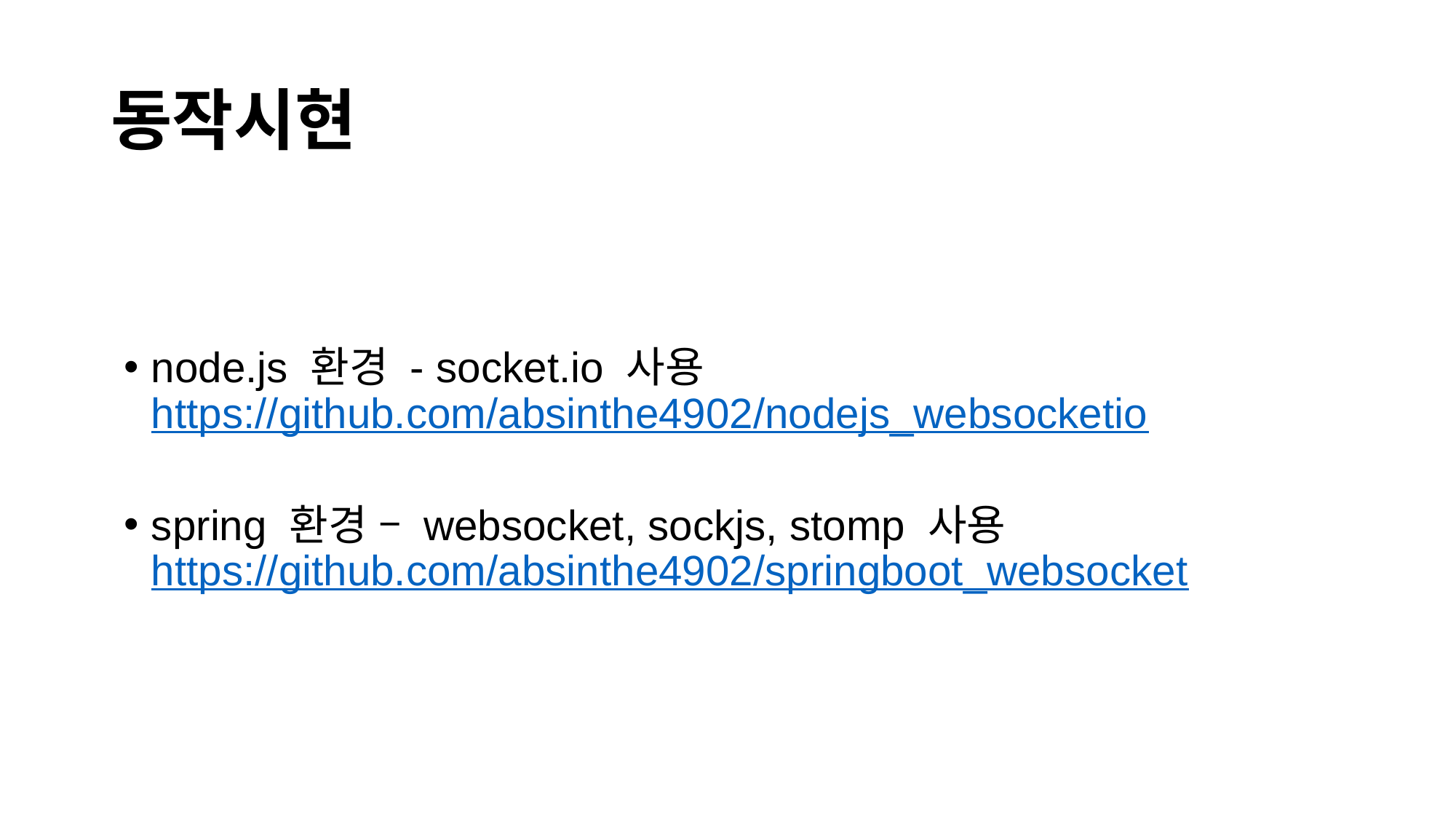

# 동작시현
node.js 환경 - socket.io 사용
https://github.com/absinthe4902/nodejs_websocketio
spring 환경 – websocket, sockjs, stomp 사용
https://github.com/absinthe4902/springboot_websocket